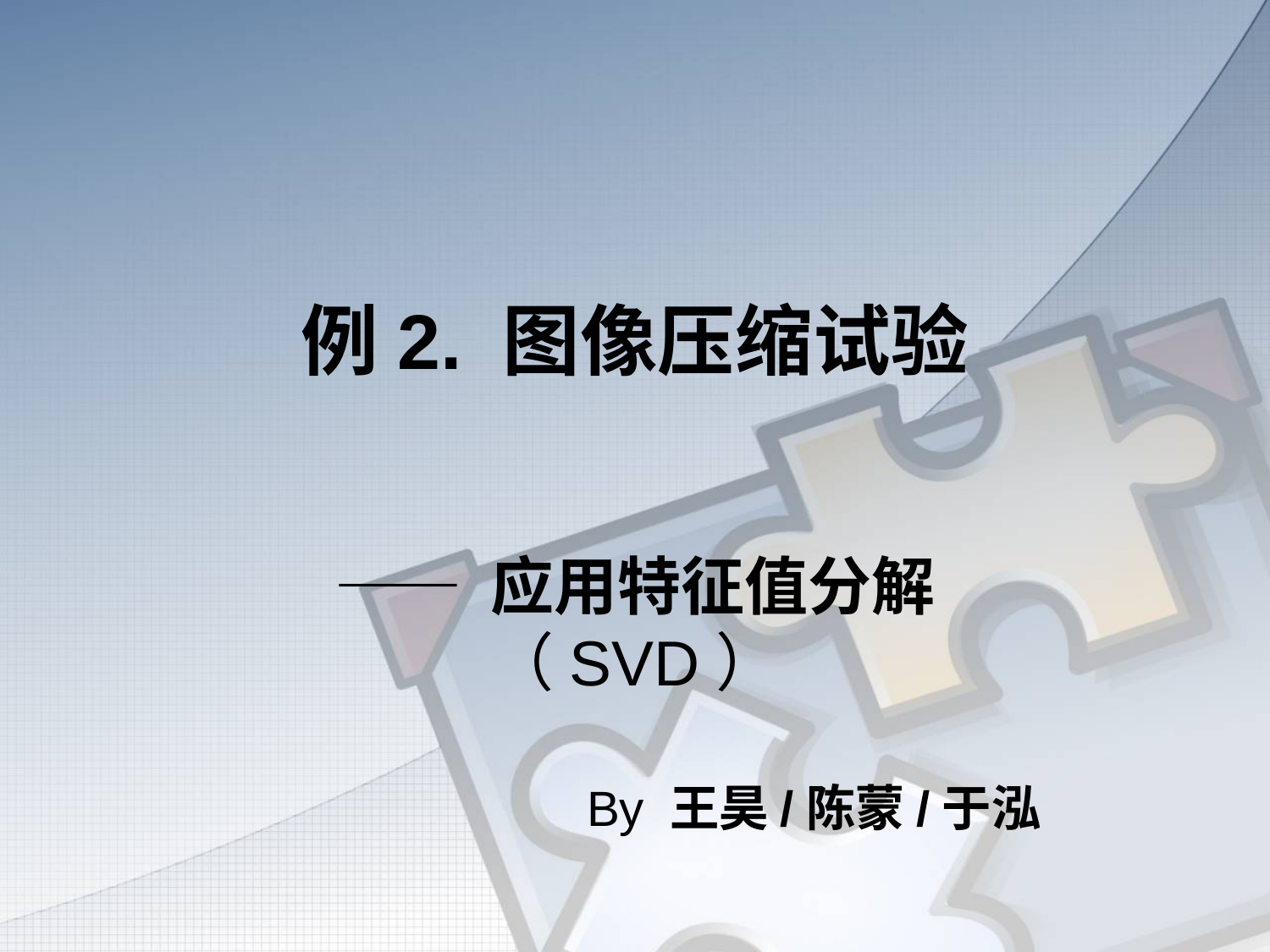

# 例2. 图像压缩试验
—— 应用特征值分解（SVD）

                          By 王昊/陈蒙/于泓